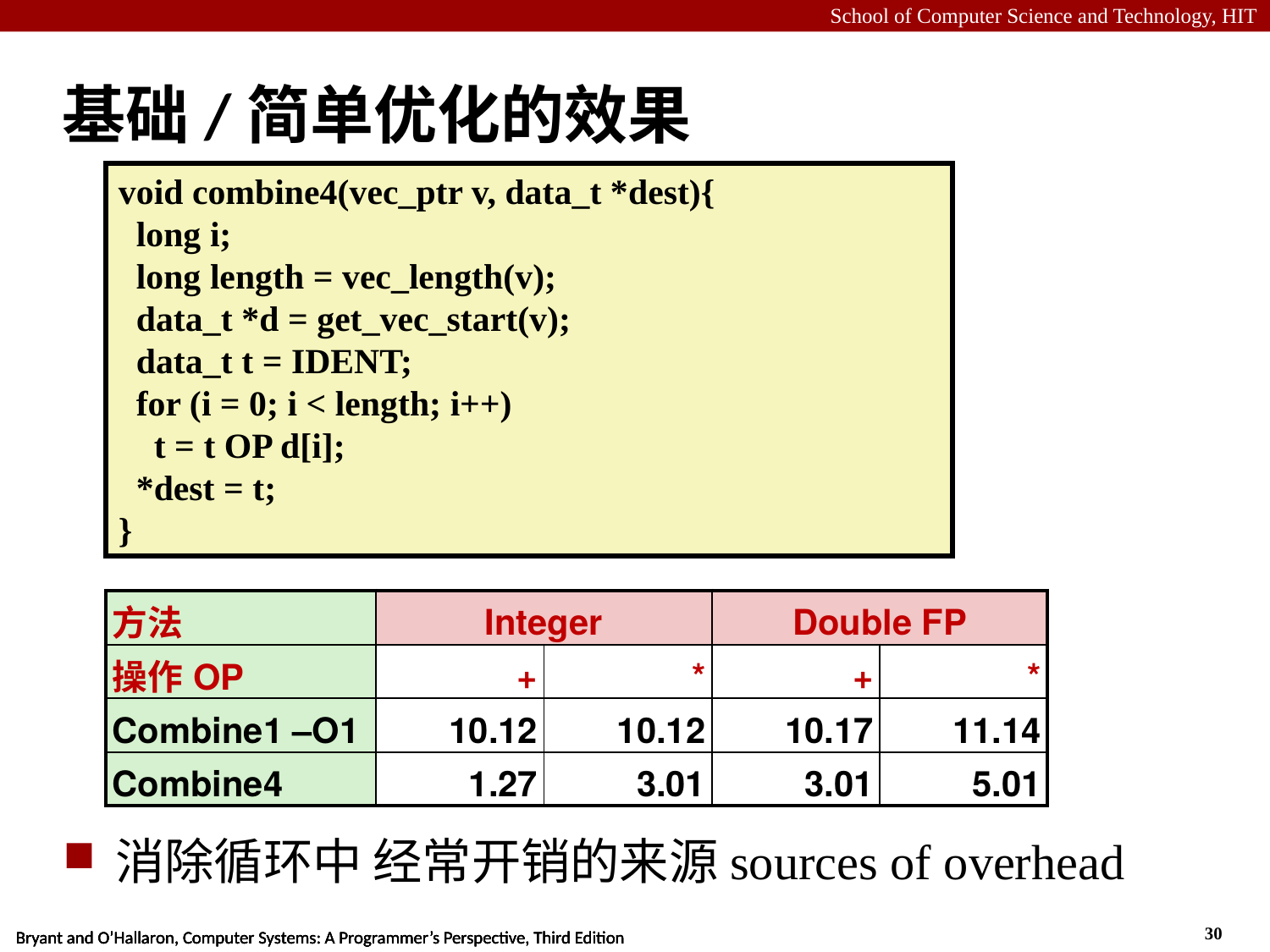

# 基础/简单优化的效果
void combine4(vec_ptr v, data_t *dest){
  long i;
  long length = vec_length(v);
  data_t *d = get_vec_start(v);
  data_t t = IDENT;
  for (i = 0; i < length; i++)
    t = t OP d[i];
  *dest = t;
}
| 方法 | Integer |  | Double FP |  |
| --- | --- | --- | --- | --- |
| 操作OP | + | \* | + | \* |
| Combine1 –O1 | 10.12 | 10.12 | 10.17 | 11.14 |
| Combine4 | 1.27 | 3.01 | 3.01 | 5.01 |
消除循环中 经常开销的来源sources of overhead